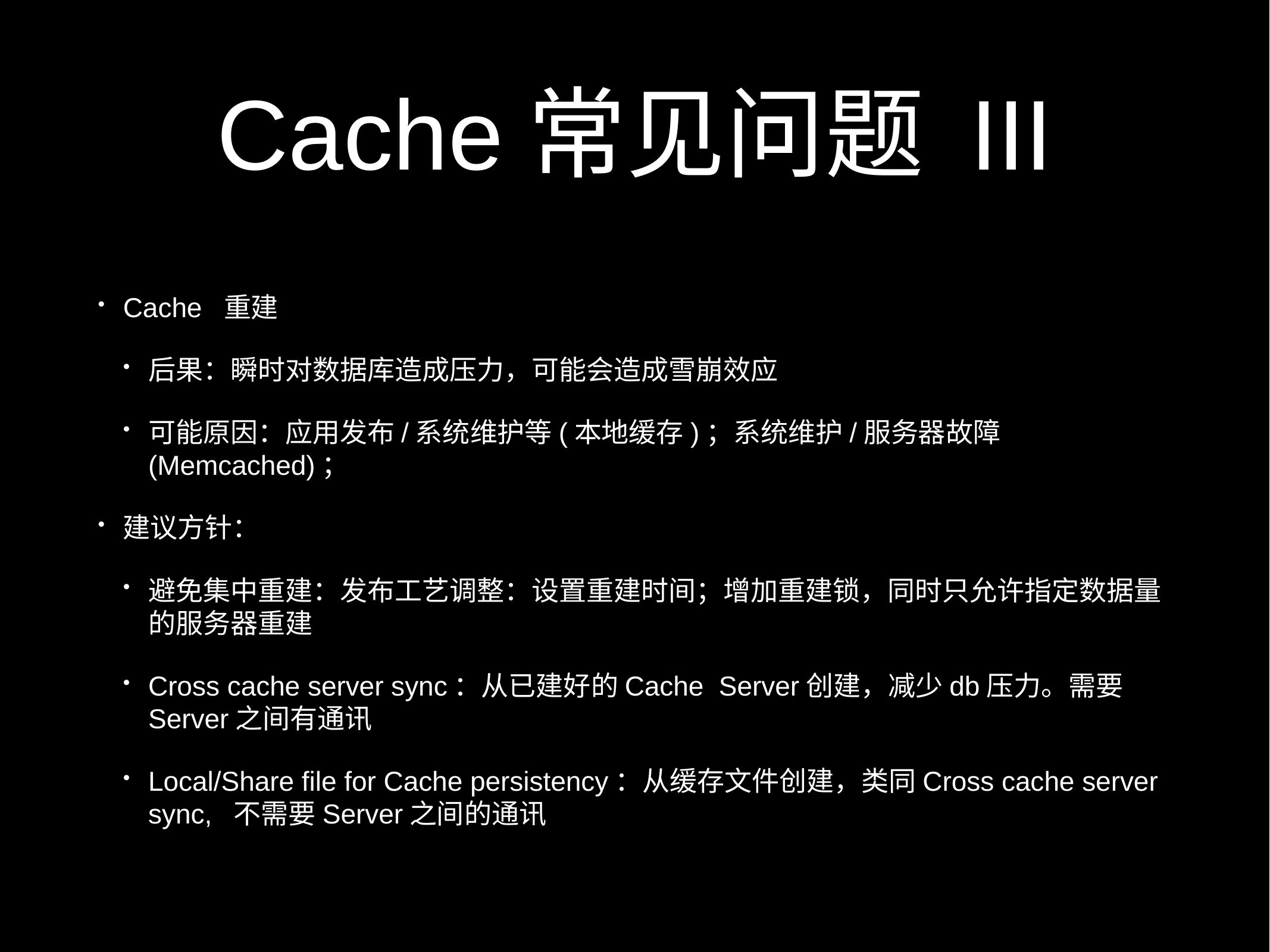

# Cache常见问题 III
Cache  重建
后果：瞬时对数据库造成压力，可能会造成雪崩效应
可能原因：应用发布/系统维护等(本地缓存)；系统维护/服务器故障(Memcached)；
建议方针：
避免集中重建：发布工艺调整：设置重建时间；增加重建锁，同时只允许指定数据量的服务器重建
Cross cache server sync：从已建好的Cache  Server创建，减少db压力。需要Server之间有通讯
Local/Share file for Cache persistency：从缓存文件创建，类同Cross cache server sync,  不需要Server之间的通讯